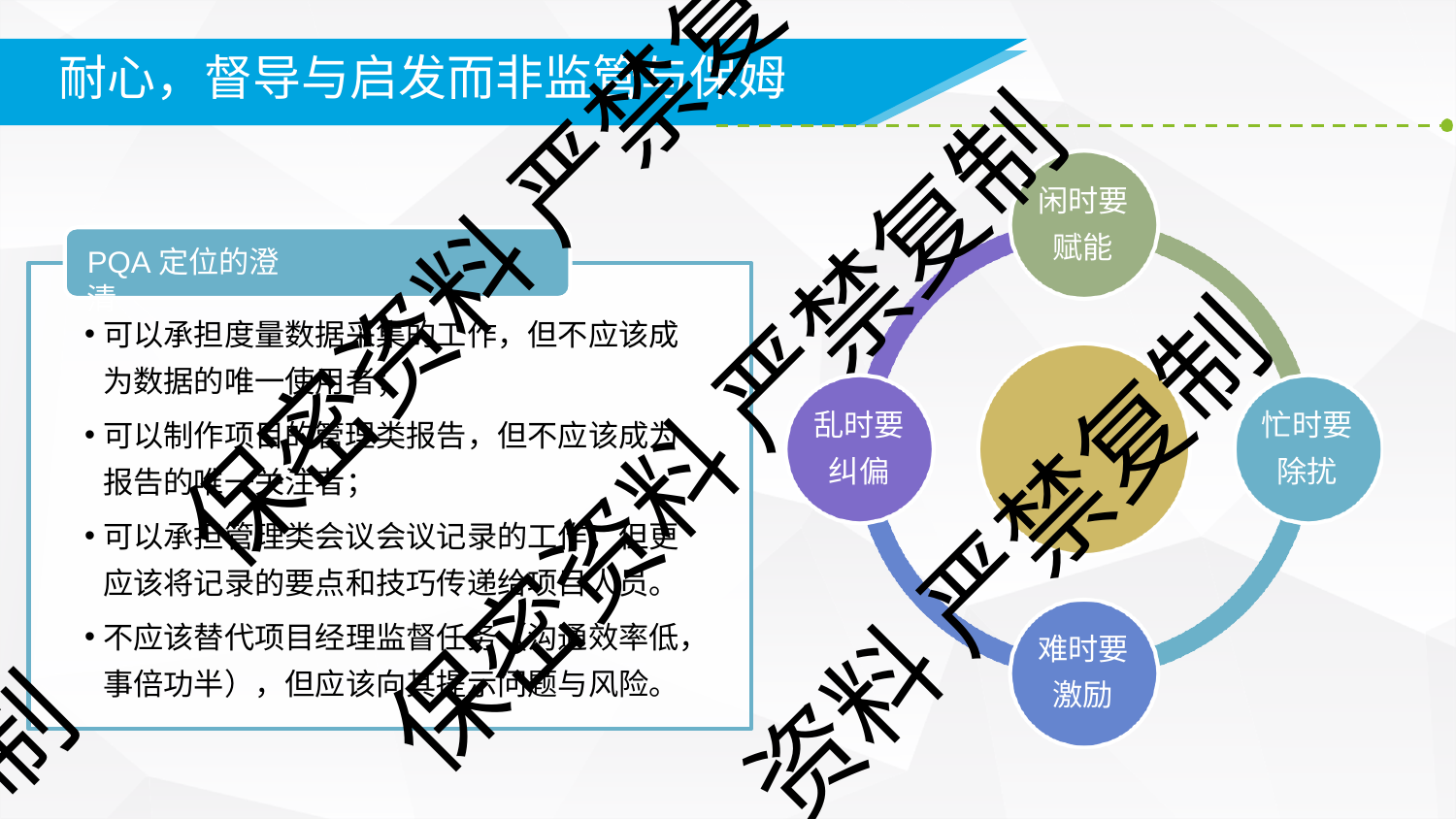

# 耐心，督导与启发而非监管与保姆

闲时要 赋能
保密资料 严禁复

PQA定位的澄清

可以承担度量数据采集的工作，但不应该成 为数据的唯一使用者；
可以制作项目的管理类报告，但不应该成为 报告的唯一关注者；
可以承担管理类会议会议记录的工作，但更 应该将记录的要点和技巧传递给项目人员。
不应该替代项目经理监督任务（沟通效率低， 事倍功半），但应该向其提示问题与风险。
保密资料 严禁复制
乱时要 纠偏
忙时要 除扰
先行者
资料 严禁复制
难时要 激励
制